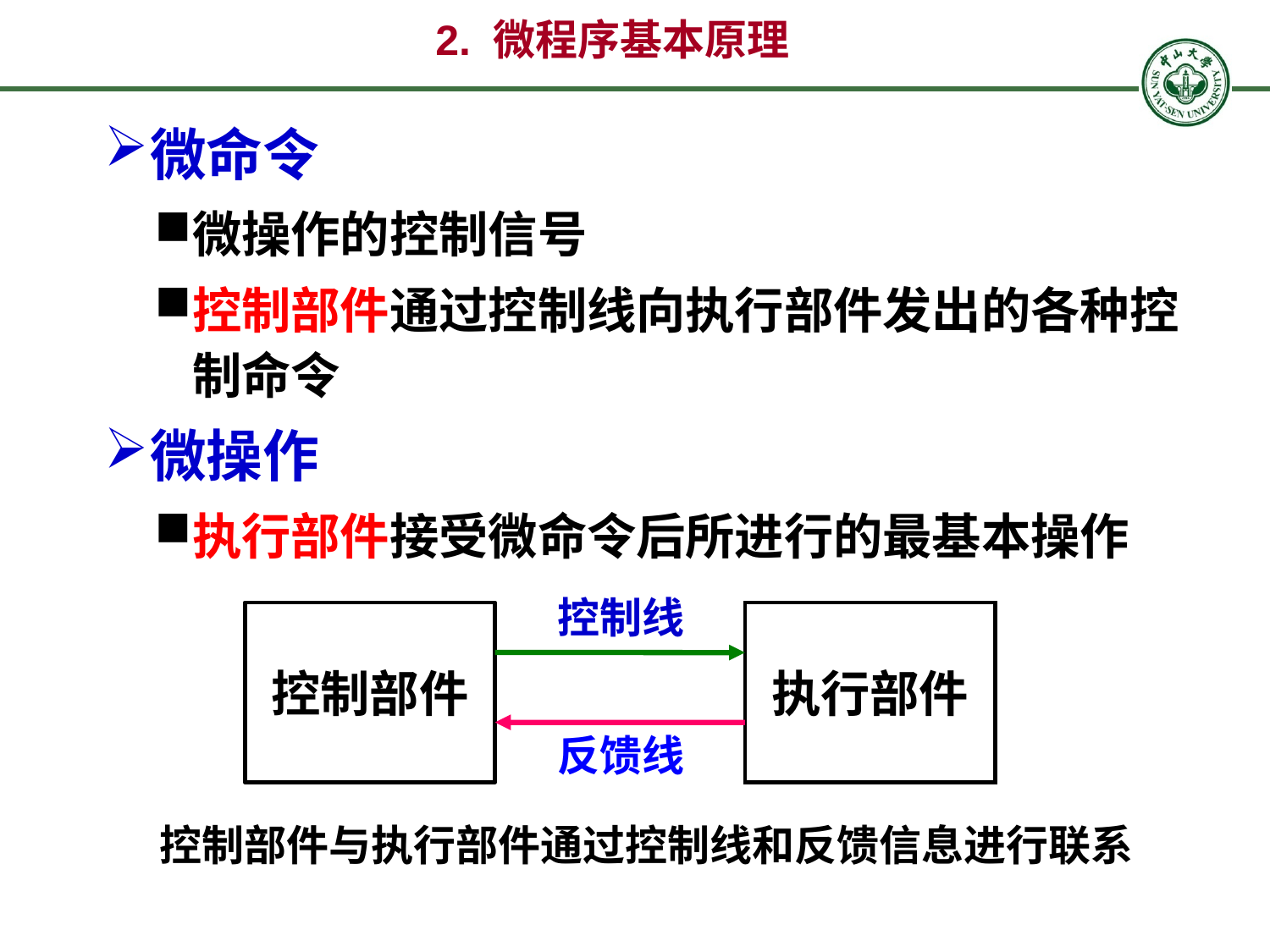

# 2. 微程序基本原理
微命令
微操作的控制信号
控制部件通过控制线向执行部件发出的各种控制命令
微操作
执行部件接受微命令后所进行的最基本操作
控制线
控制部件
执行部件

反馈线
控制部件与执行部件通过控制线和反馈信息进行联系